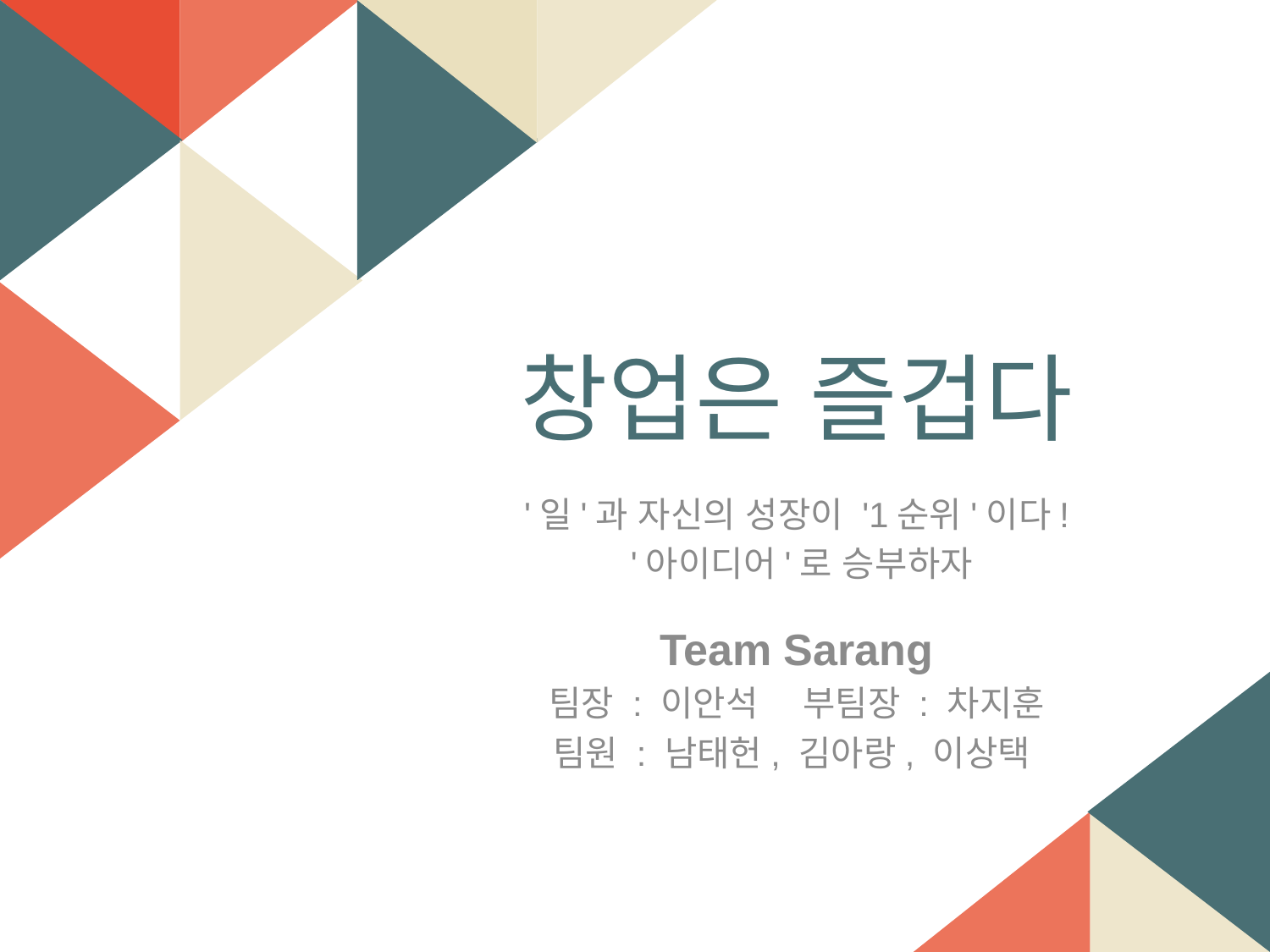

# 창업은 즐겁다
'일'과 자신의 성장이 '1순위'이다!
 '아이디어'로 승부하자
Team Sarang
팀장 : 이안석	부팀장 : 차지훈
팀원 : 남태헌, 김아랑, 이상택